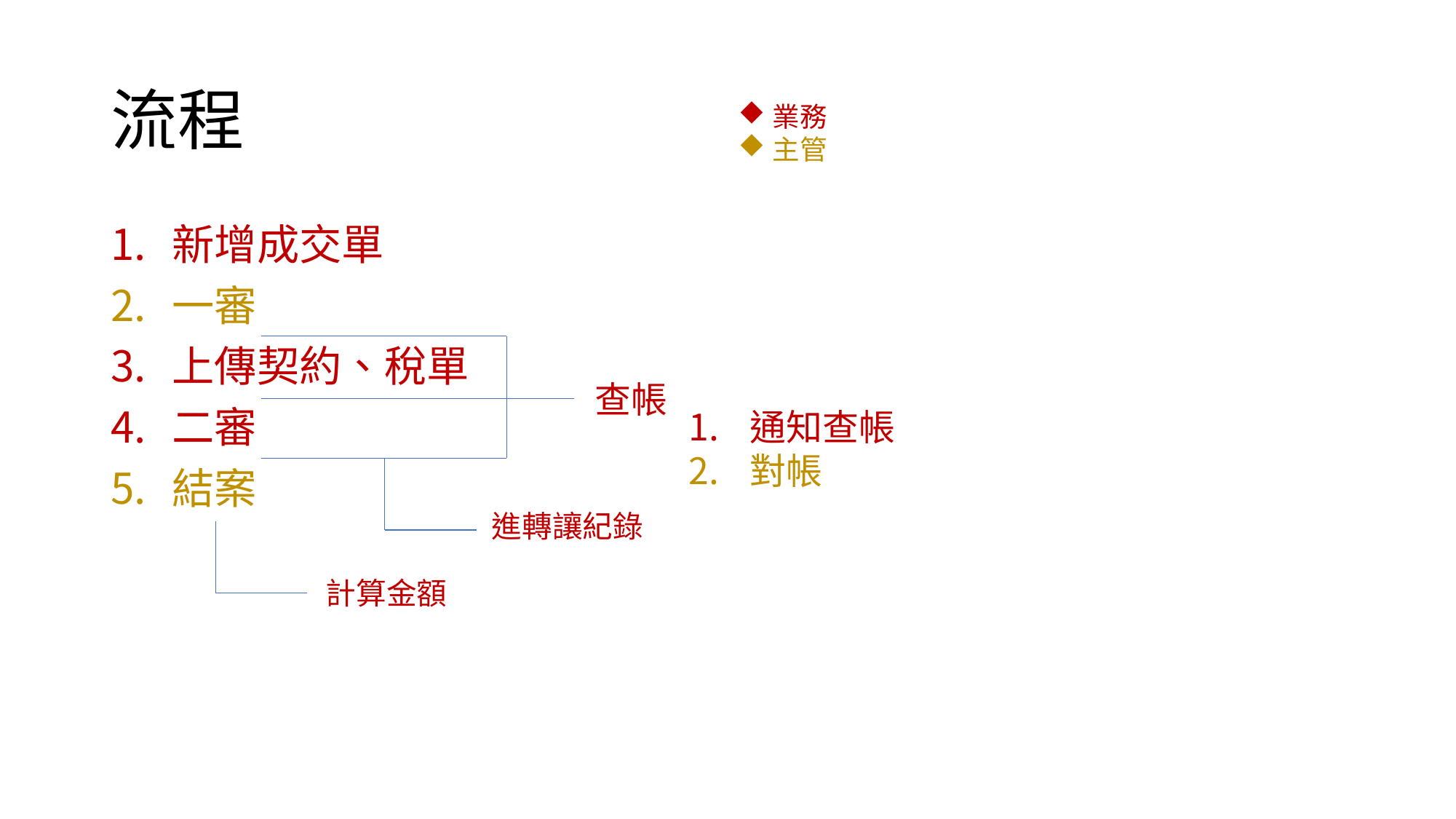

# 流程
業務
主管
新增成交單
一審
上傳契約、稅單
二審
結案
查帳
通知查帳
對帳
進轉讓紀錄
計算金額